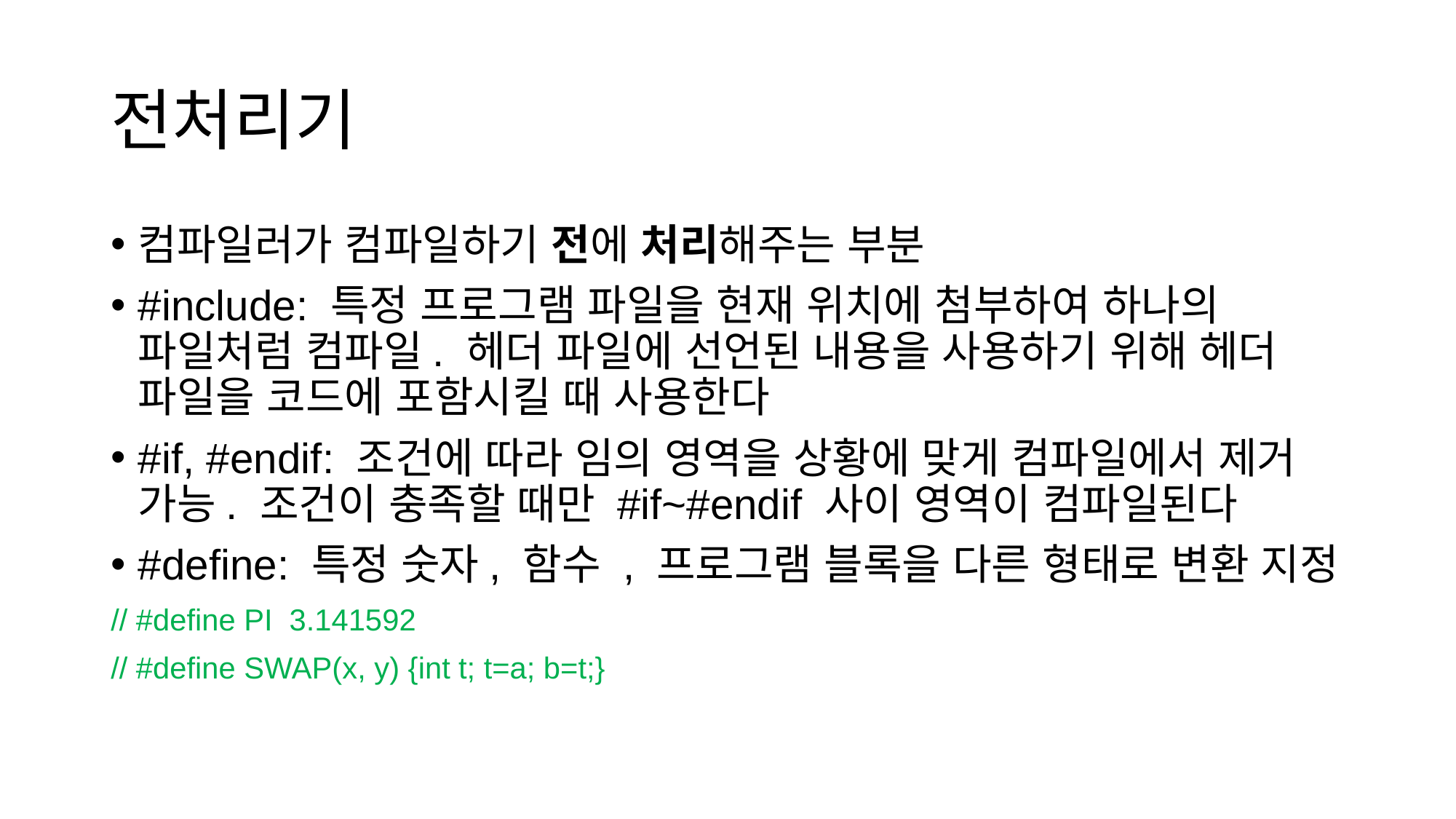

# 전처리기
컴파일러가 컴파일하기 전에 처리해주는 부분
#include: 특정 프로그램 파일을 현재 위치에 첨부하여 하나의 파일처럼 컴파일. 헤더 파일에 선언된 내용을 사용하기 위해 헤더 파일을 코드에 포함시킬 때 사용한다
#if, #endif: 조건에 따라 임의 영역을 상황에 맞게 컴파일에서 제거 가능. 조건이 충족할 때만 #if~#endif 사이 영역이 컴파일된다
#define: 특정 숫자, 함수 , 프로그램 블록을 다른 형태로 변환 지정
// #define PI  3.141592
// #define SWAP(x, y) {int t; t=a; b=t;}